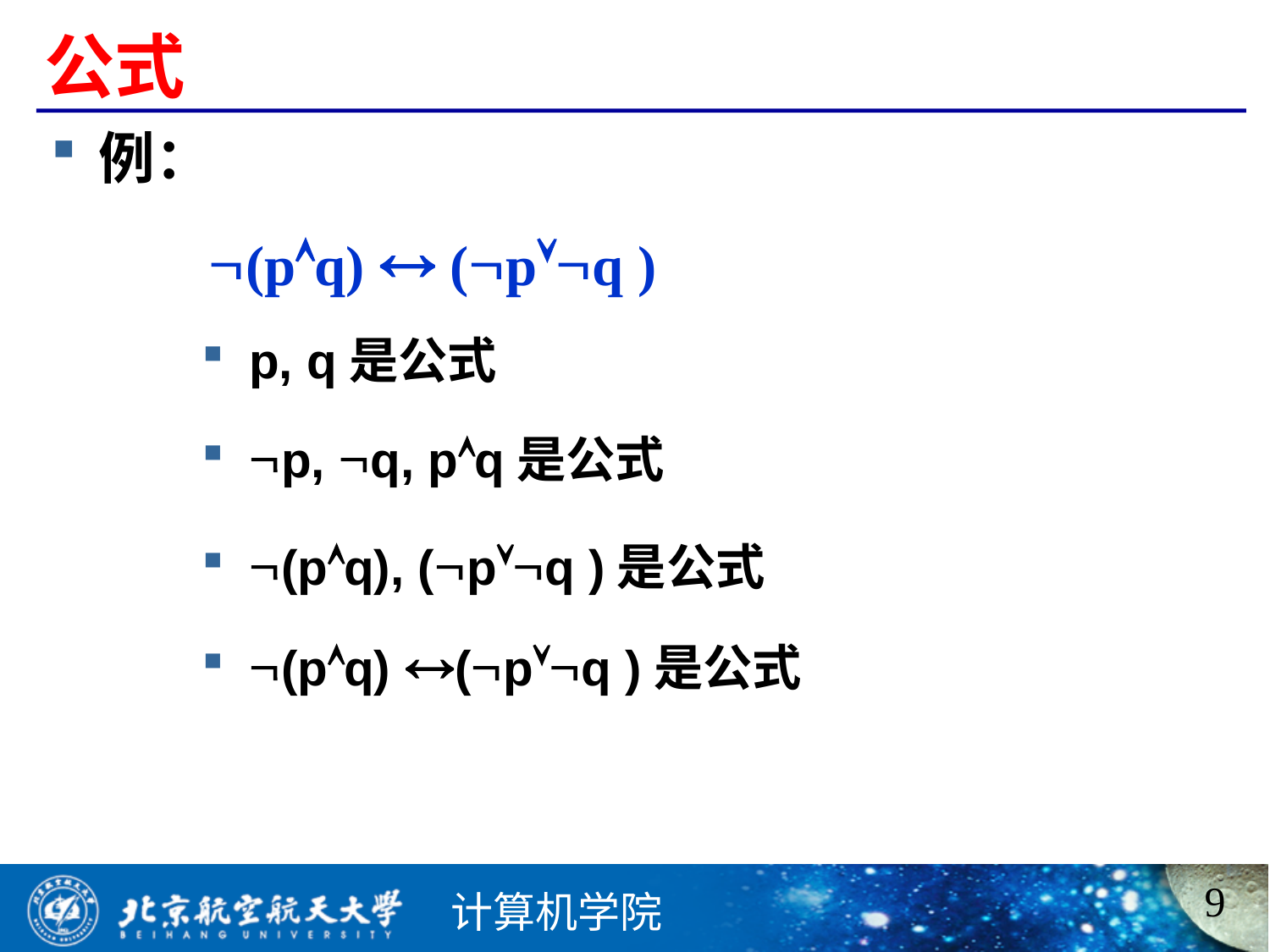

# 公式
例：
¬(p∧q) ↔ (¬p∨¬q )
p, q是公式
¬p, ¬q, p∧q是公式
¬(p∧q), (¬p∨¬q )是公式
¬(p∧q) ↔(¬p∨¬q )是公式